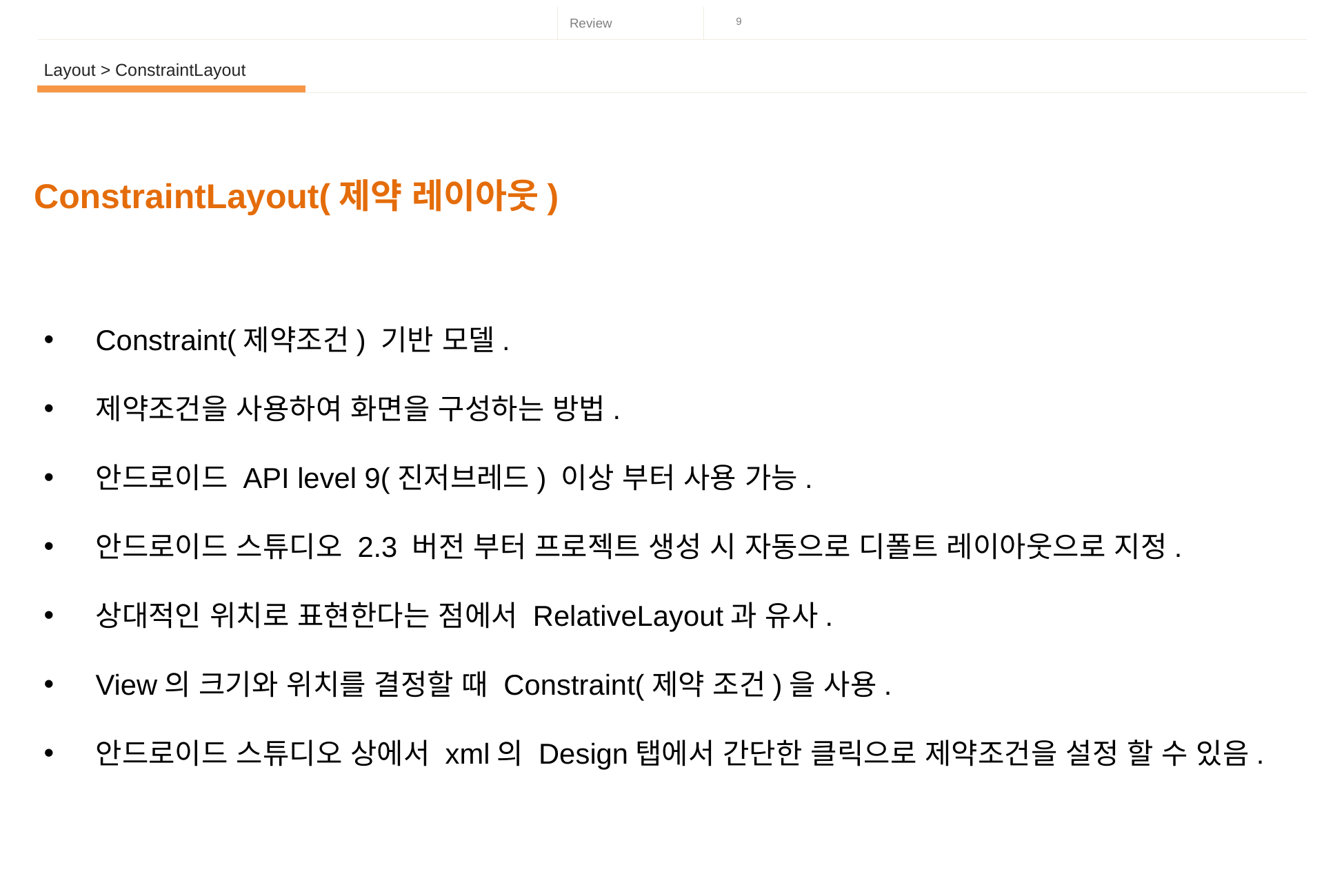

Layout > ConstraintLayout
ConstraintLayout(제약 레이아웃)
Constraint(제약조건) 기반 모델.
제약조건을 사용하여 화면을 구성하는 방법.
안드로이드 API level 9(진저브레드) 이상 부터 사용 가능.
안드로이드 스튜디오 2.3 버전 부터 프로젝트 생성 시 자동으로 디폴트 레이아웃으로 지정.
상대적인 위치로 표현한다는 점에서 RelativeLayout과 유사.
View의 크기와 위치를 결정할 때 Constraint(제약 조건)을 사용.
안드로이드 스튜디오 상에서 xml의 Design탭에서 간단한 클릭으로 제약조건을 설정 할 수 있음.